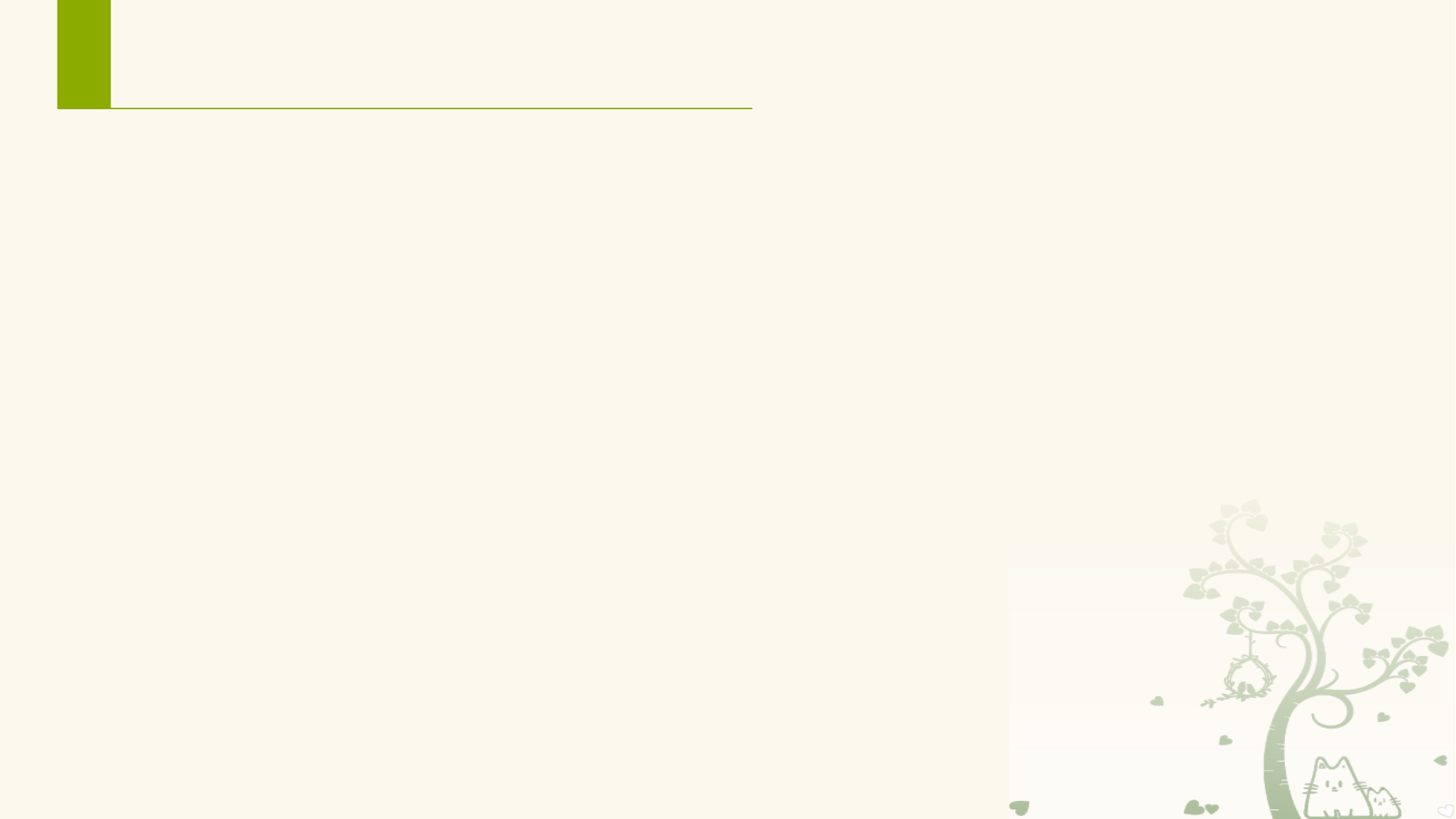

# 5. Android API 和 在线帮助
Android 开发者
https://developer.android.google.cn/
开源中国 Android开发专区
https://www.oschina.net/android
Android开发中文站
http://www.androidchina.net/